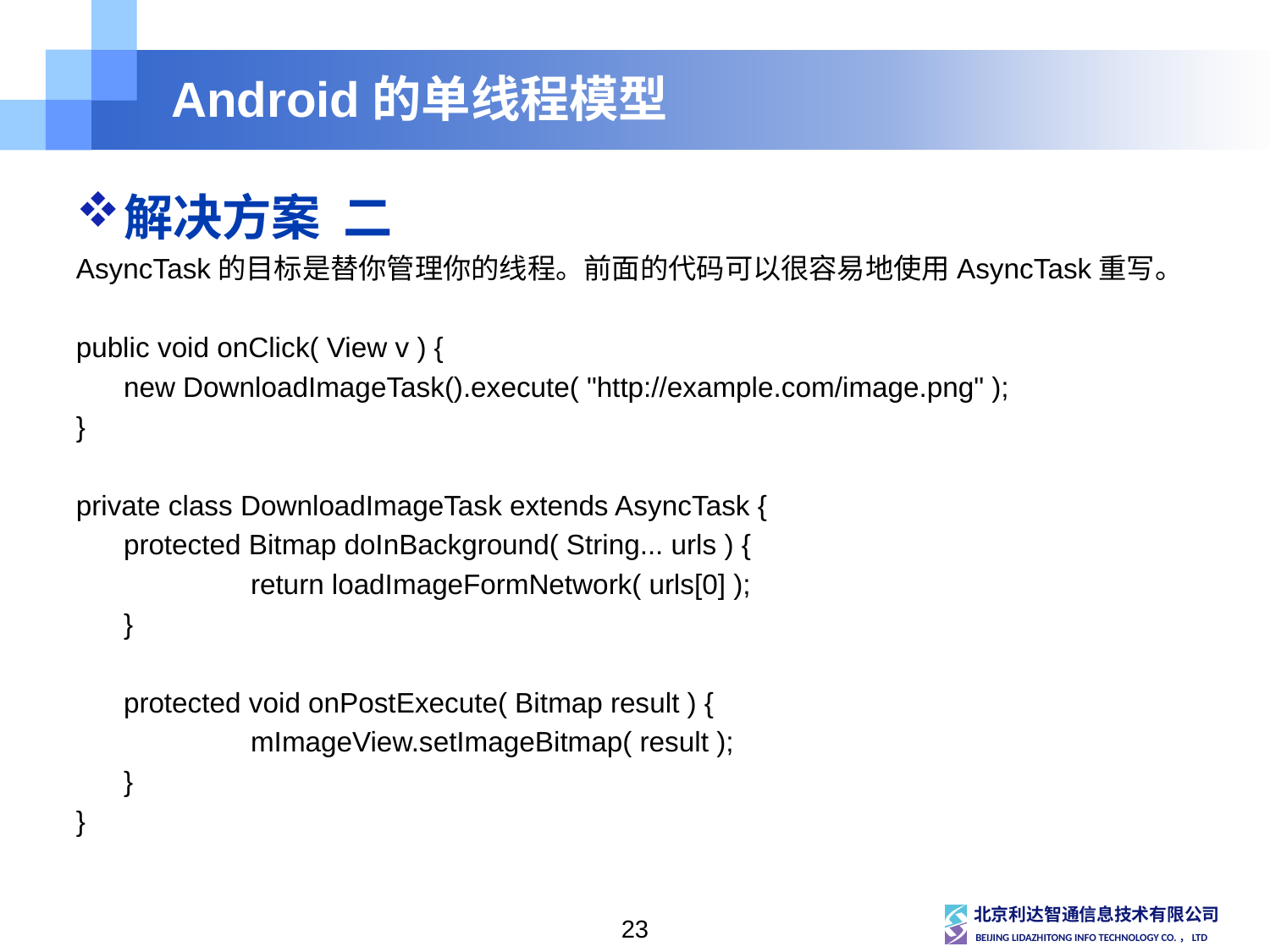

# Android的单线程模型
解决方案  二
AsyncTask的目标是替你管理你的线程。前面的代码可以很容易地使用AsyncTask重写。

public void onClick( View v ) {
	new DownloadImageTask().execute( "http://example.com/image.png" );
}

private class DownloadImageTask extends AsyncTask {
	protected Bitmap doInBackground( String... urls ) {
		return loadImageFormNetwork( urls[0] );
	}

	protected void onPostExecute( Bitmap result ) {
		mImageView.setImageBitmap( result );
	}
}

23